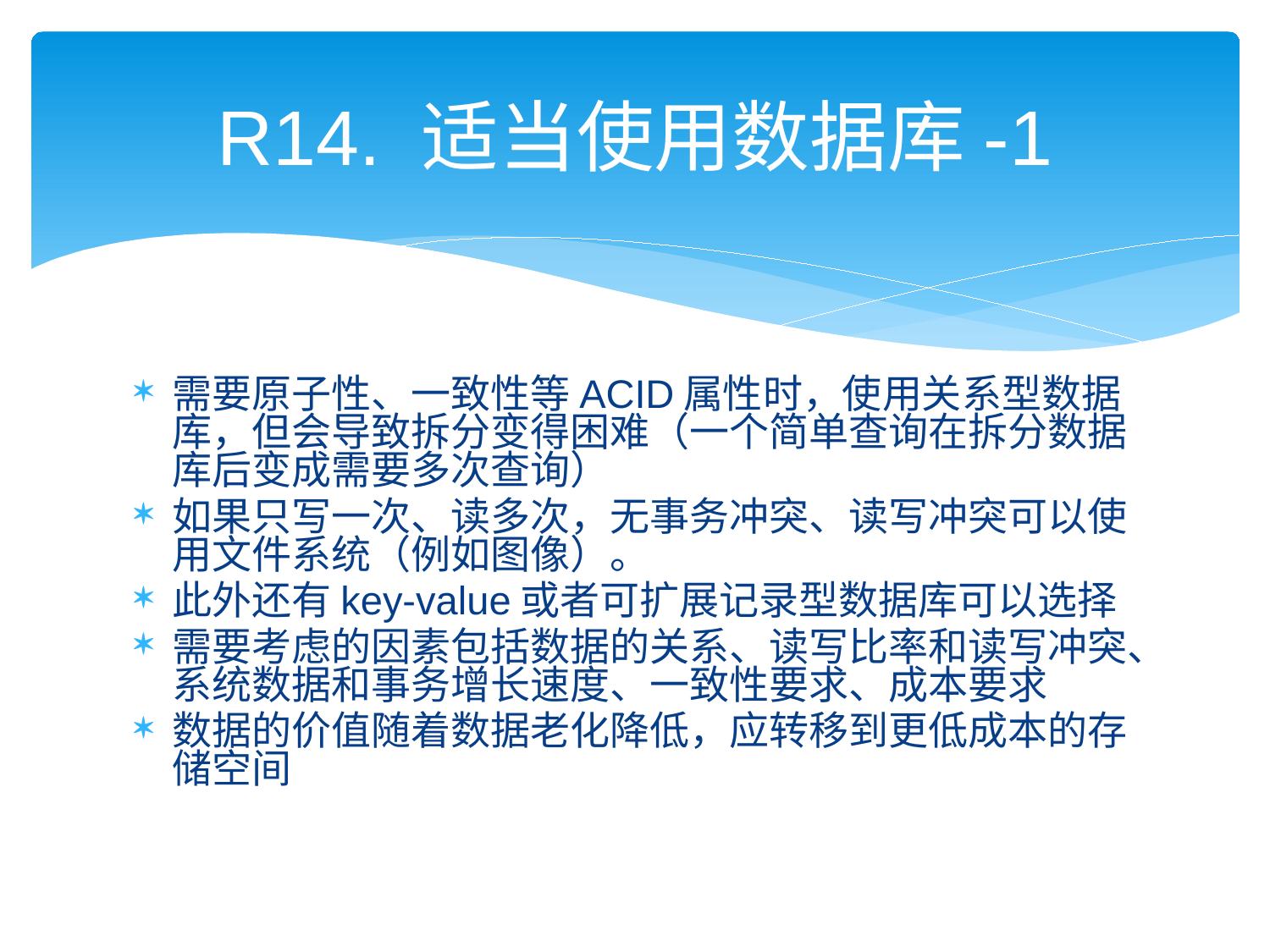

# R14. 适当使用数据库-1
需要原子性、一致性等ACID属性时，使用关系型数据库，但会导致拆分变得困难（一个简单查询在拆分数据库后变成需要多次查询）
如果只写一次、读多次，无事务冲突、读写冲突可以使用文件系统（例如图像）。
此外还有key-value或者可扩展记录型数据库可以选择
需要考虑的因素包括数据的关系、读写比率和读写冲突、系统数据和事务增长速度、一致性要求、成本要求
数据的价值随着数据老化降低，应转移到更低成本的存储空间